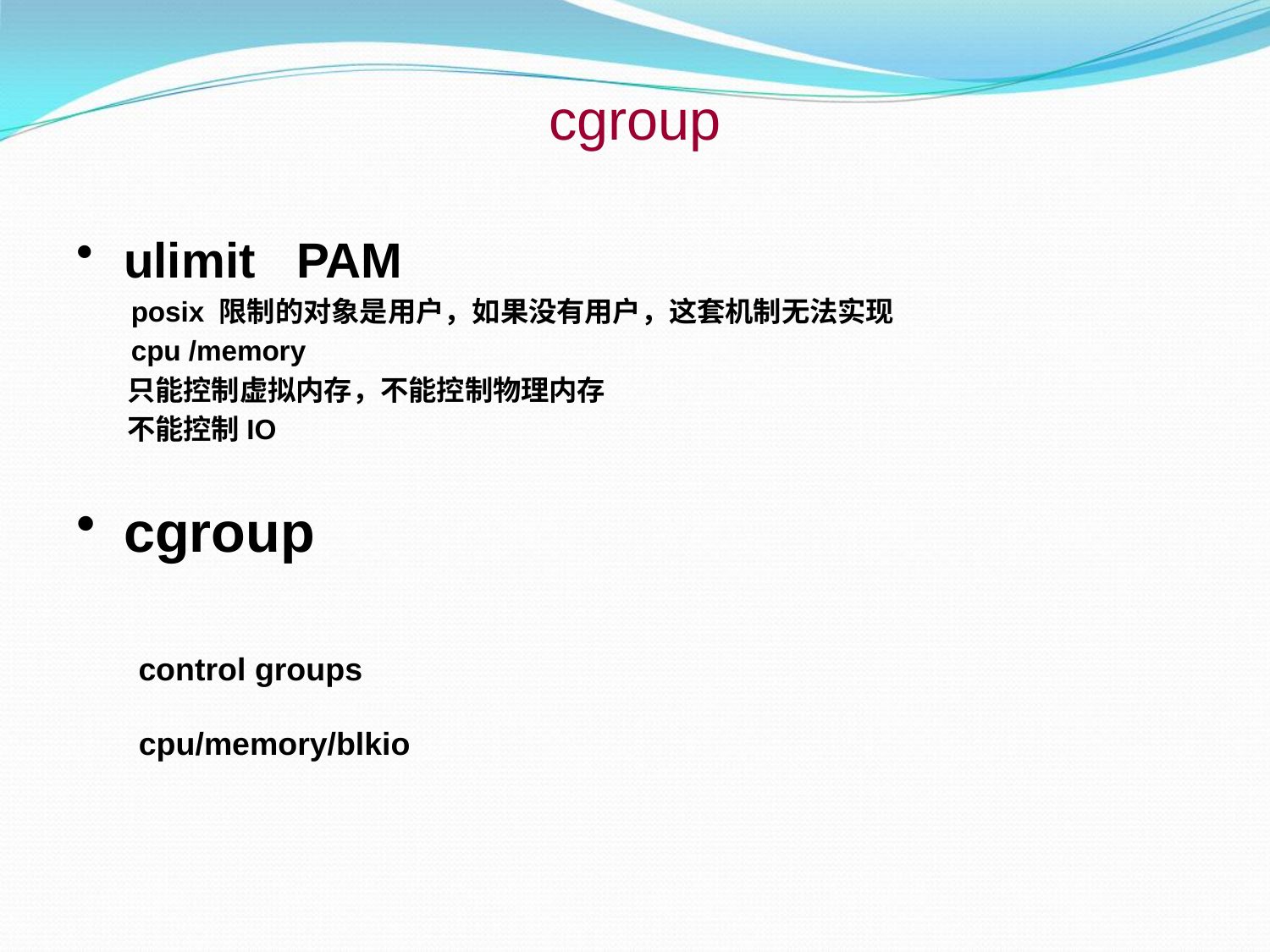

# cgroup
ulimit   PAM
       posix 限制的对象是用户，如果没有用户，这套机制无法实现
       cpu /memory
       只能控制虚拟内存，不能控制物理内存
       不能控制IO

cgroup

       control groups
    cpu/memory/blkio